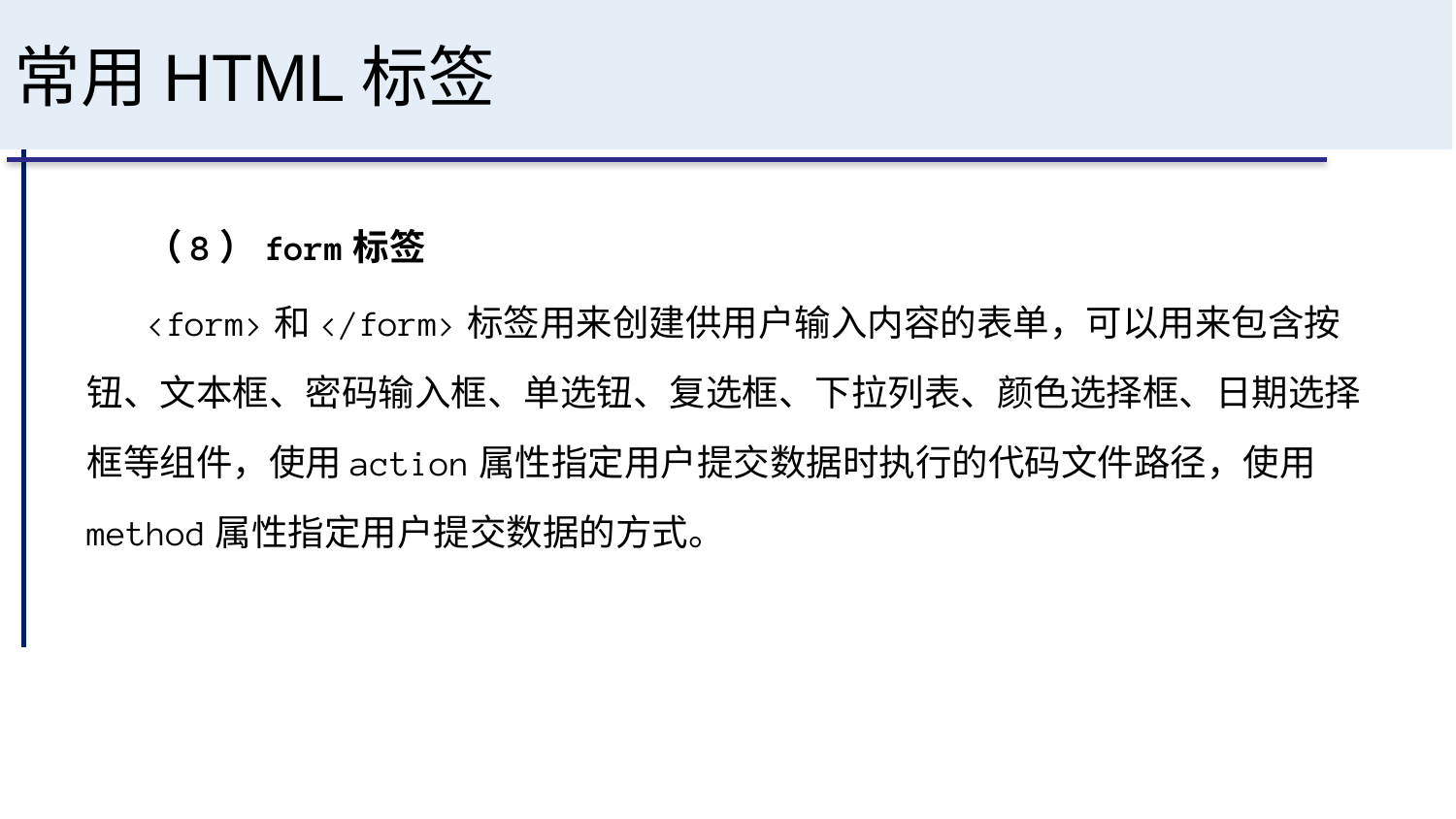

# 常用HTML标签
（8）form标签
<form>和</form>标签用来创建供用户输入内容的表单，可以用来包含按钮、文本框、密码输入框、单选钮、复选框、下拉列表、颜色选择框、日期选择框等组件，使用action属性指定用户提交数据时执行的代码文件路径，使用method属性指定用户提交数据的方式。